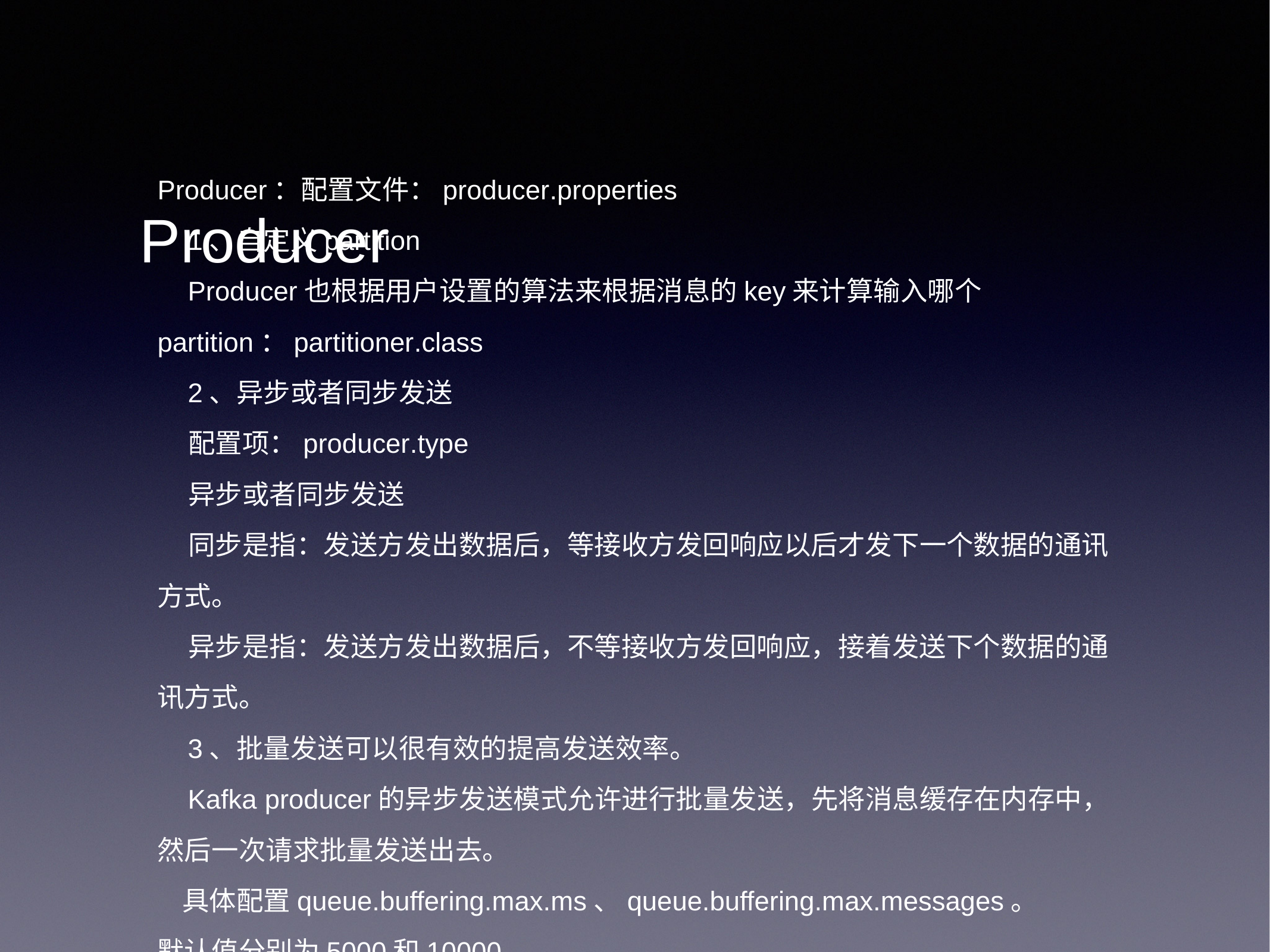

# Producer
Producer：配置文件：producer.properties
    1、自定义partition
    Producer也根据用户设置的算法来根据消息的key来计算输入哪个partition：partitioner.class
    2、异步或者同步发送
    配置项：producer.type
    异步或者同步发送
    同步是指：发送方发出数据后，等接收方发回响应以后才发下一个数据的通讯方式。
    异步是指：发送方发出数据后，不等接收方发回响应，接着发送下个数据的通讯方式。
    3、批量发送可以很有效的提高发送效率。
    Kafka producer的异步发送模式允许进行批量发送，先将消息缓存在内存中，然后一次请求批量发送出去。
   具体配置queue.buffering.max.ms、queue.buffering.max.messages。
默认值分别为5000和10000